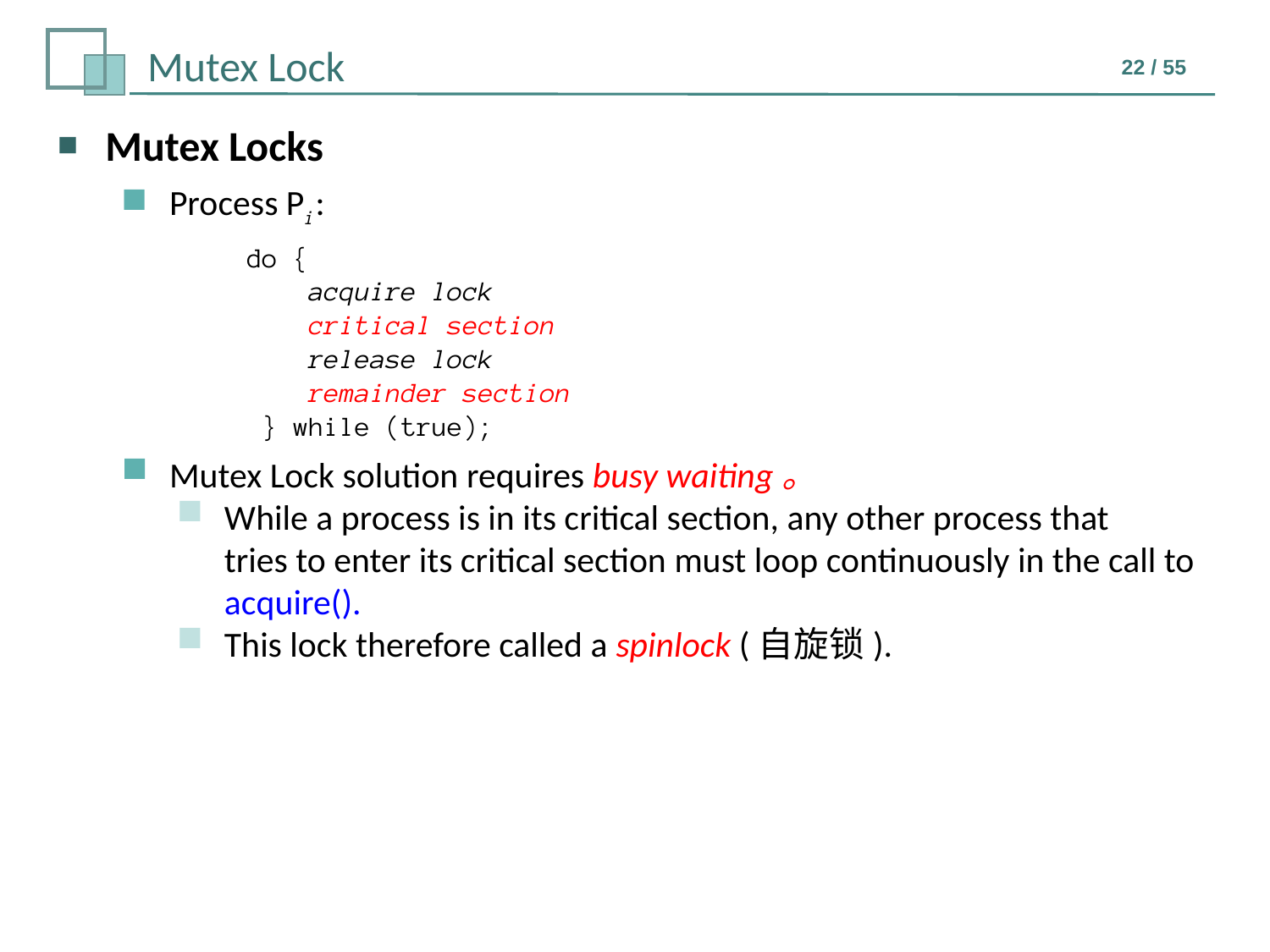

Mutex Locks
Process Pi:
do {
    acquire lock
    critical section
    release lock
    remainder section
 } while (true);
Mutex Lock solution requires busy waiting。
While a process is in its critical section, any other process that
tries to enter its critical section must loop continuously in the call to acquire().
This lock therefore called a spinlock (自旋锁).